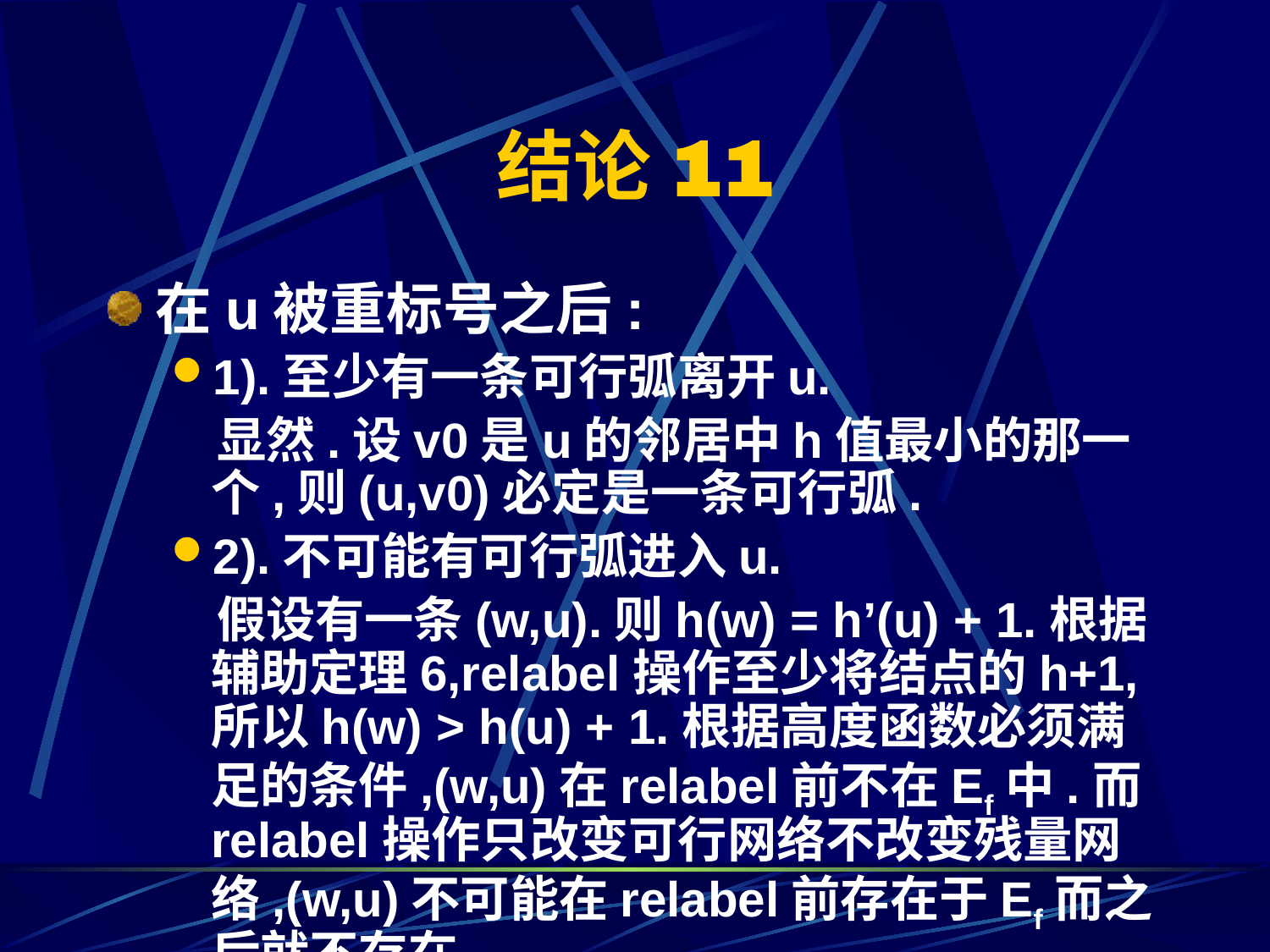

# 结论11
在u被重标号之后:
1).至少有一条可行弧离开u.
   显然.设v0是u的邻居中h值最小的那一个,则(u,v0)必定是一条可行弧.
2).不可能有可行弧进入u.
   假设有一条(w,u).则h(w) = h’(u) + 1.根据辅助定理6,relabel操作至少将结点的h+1,所以h(w) > h(u) + 1.根据高度函数必须满足的条件,(w,u)在relabel前不在Ef中.而relabel操作只改变可行网络不改变残量网络,(w,u)不可能在relabel前存在于Ef而之后就不存在.